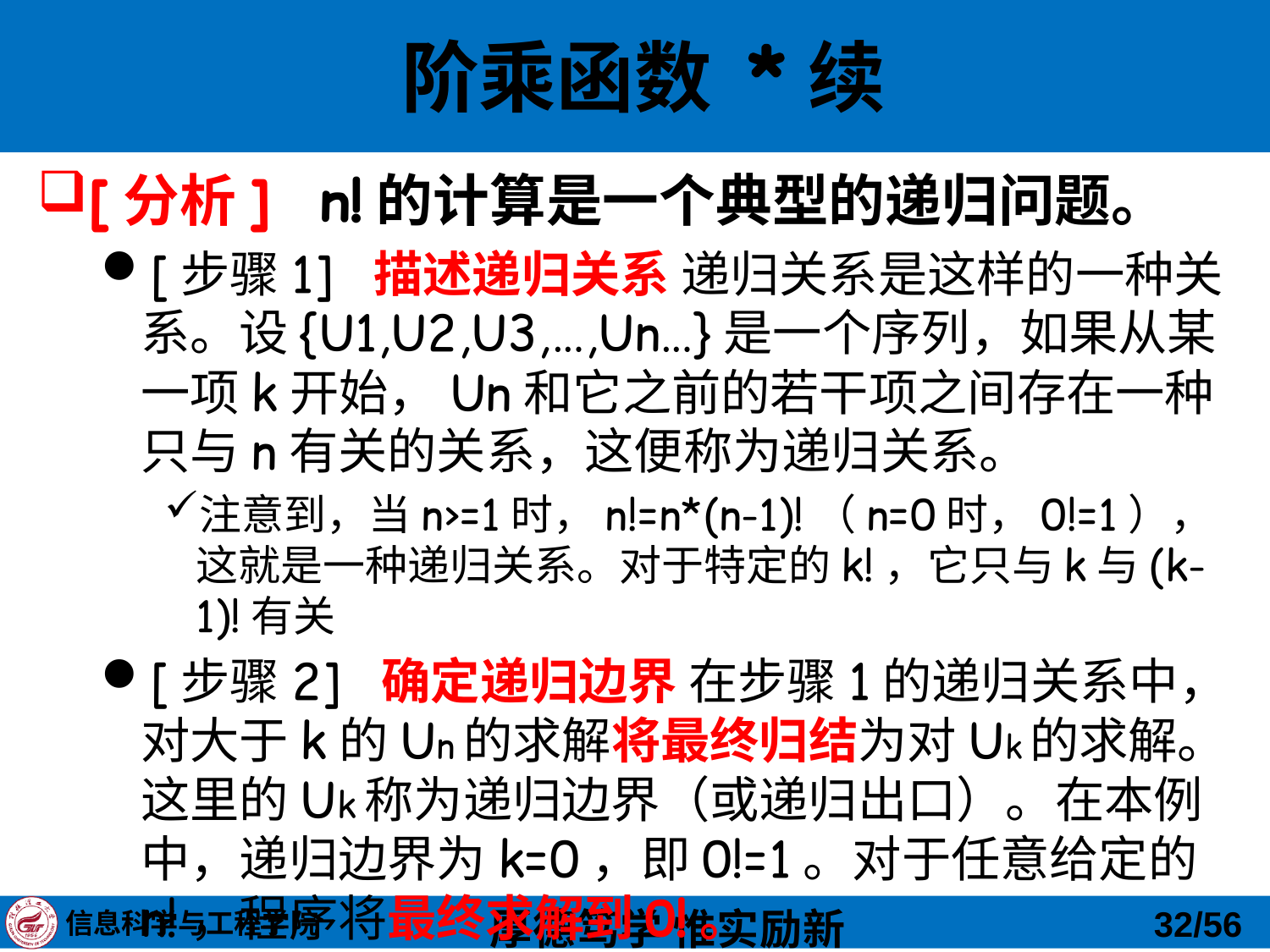

# 阶乘函数 *续
[分析]  n!的计算是一个典型的递归问题。
[步骤1]  描述递归关系 递归关系是这样的一种关系。设{U1,U2,U3,…,Un…}是一个序列，如果从某一项k开始，Un和它之前的若干项之间存在一种只与n有关的关系，这便称为递归关系。
注意到，当n>=1时，n!=n*(n-1)!（n=0时，0!=1），这就是一种递归关系。对于特定的k!，它只与k与(k-1)!有关
[步骤2]  确定递归边界 在步骤1的递归关系中，对大于k的Un的求解将最终归结为对Uk的求解。这里的Uk称为递归边界（或递归出口）。在本例中，递归边界为k=0，即0!=1。对于任意给定的n!，程序将最终求解到0!。

32/56